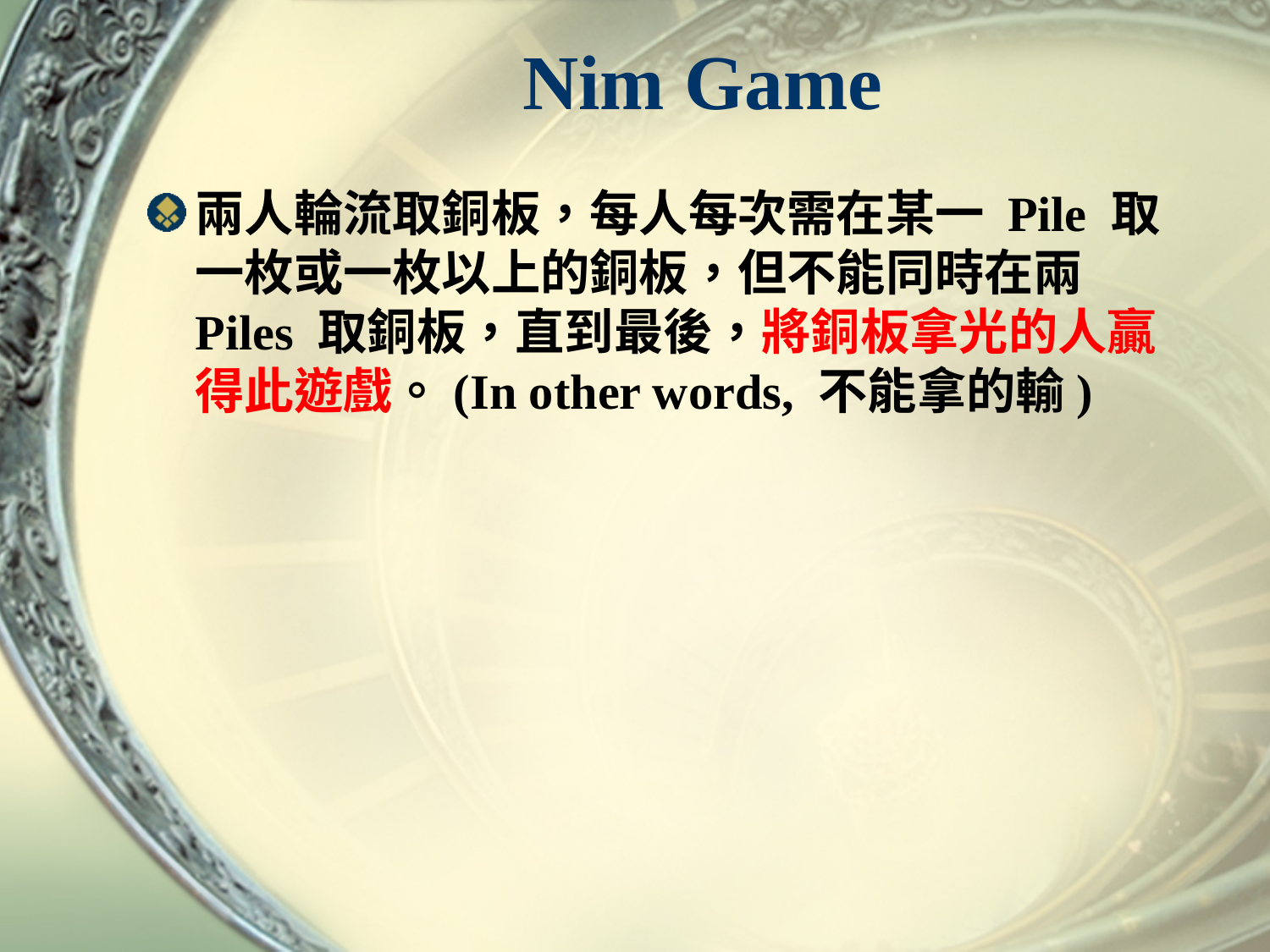

# Nim Game
兩人輪流取銅板，每人每次需在某一 Pile 取一枚或一枚以上的銅板，但不能同時在兩 Piles 取銅板，直到最後，將銅板拿光的人贏得此遊戲。(In other words, 不能拿的輸)